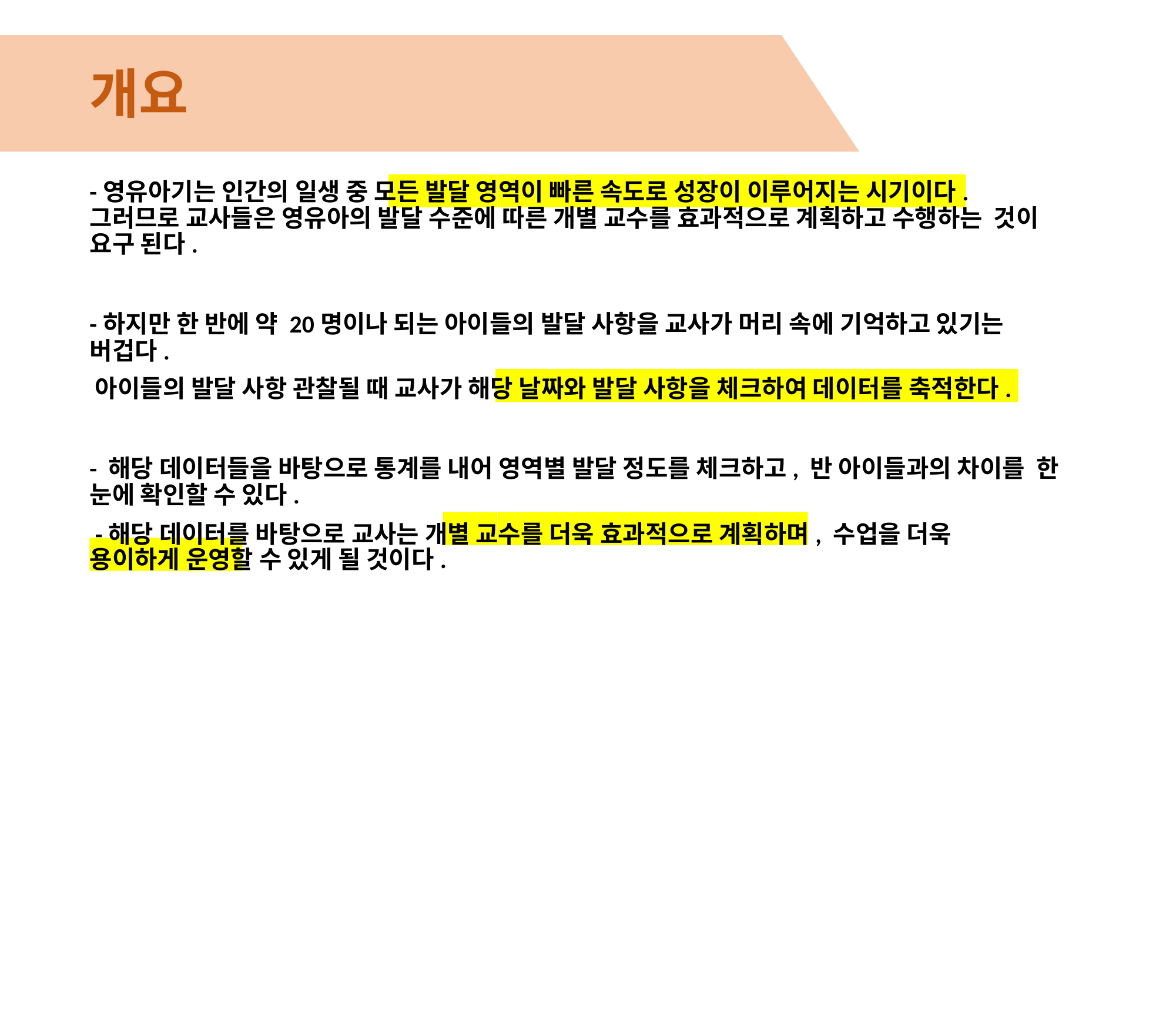

# 개요

-영유아기는 인간의 일생 중 모든 발달 영역이 빠른 속도로 성장이 이루어지는 시기이다.  그러므로 교사들은 영유아의 발달 수준에 따른 개별 교수를 효과적으로 계획하고 수행하는  것이 요구 된다.

-하지만 한 반에 약 20명이나 되는 아이들의 발달 사항을 교사가 머리 속에 기억하고 있기는  버겁다.
아이들의 발달 사항 관찰될 때 교사가 해당 날짜와 발달 사항을 체크하여 데이터를 축적한다.

- 해당 데이터들을 바탕으로 통계를 내어 영역별 발달 정도를 체크하고, 반 아이들과의 차이를  한 눈에 확인할 수 있다.
-해당 데이터를 바탕으로 교사는 개별 교수를 더욱 효과적으로 계획하며, 수업을 더욱  용이하게 운영할 수 있게 될 것이다.